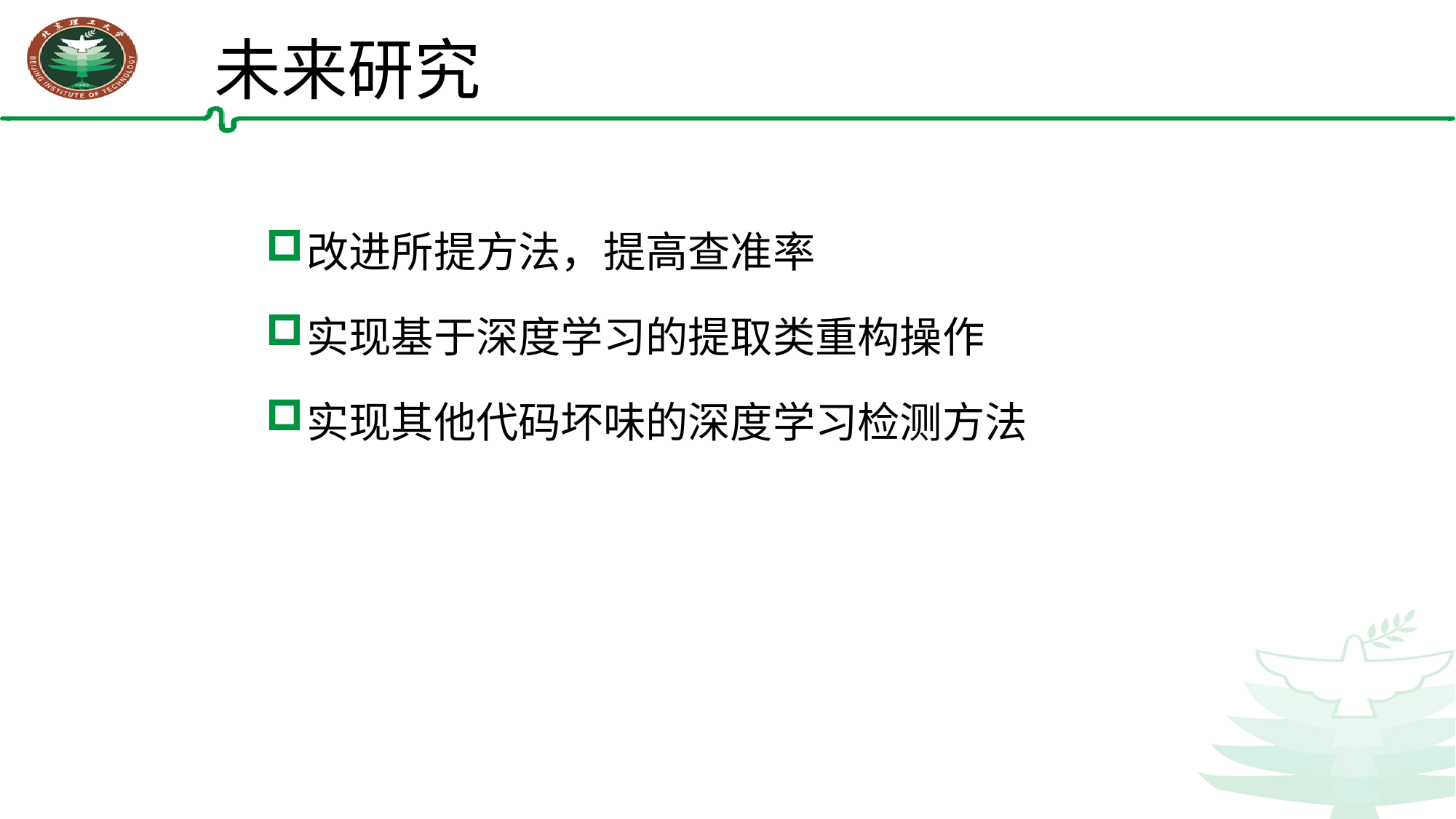

未来研究
改进所提方法，提高查准率
实现基于深度学习的提取类重构操作
实现其他代码坏味的深度学习检测方法